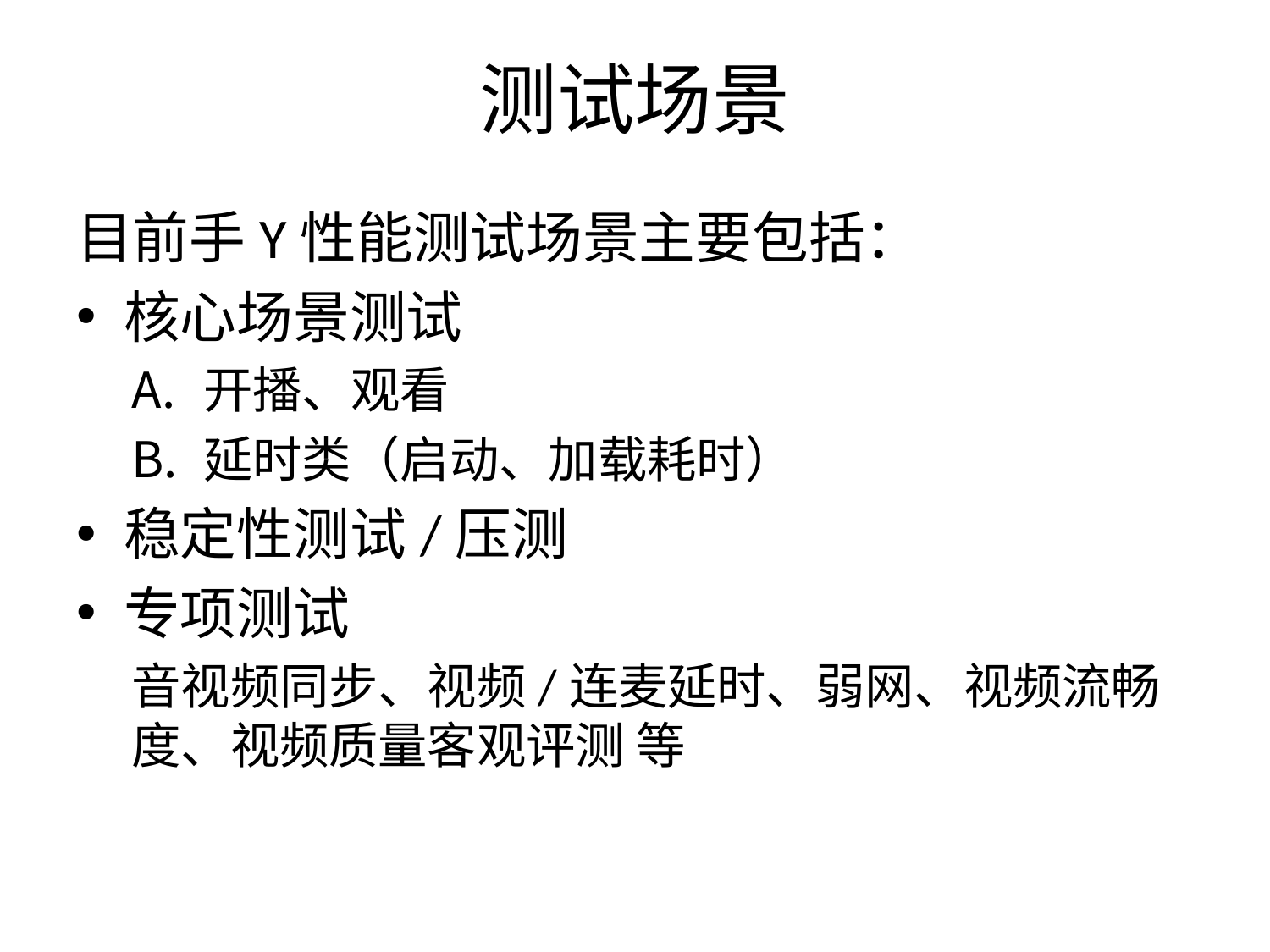

# 测试场景
目前手Y性能测试场景主要包括：
核心场景测试
开播、观看
延时类（启动、加载耗时）
稳定性测试/压测
专项测试
音视频同步、视频/连麦延时、弱网、视频流畅度、视频质量客观评测 等